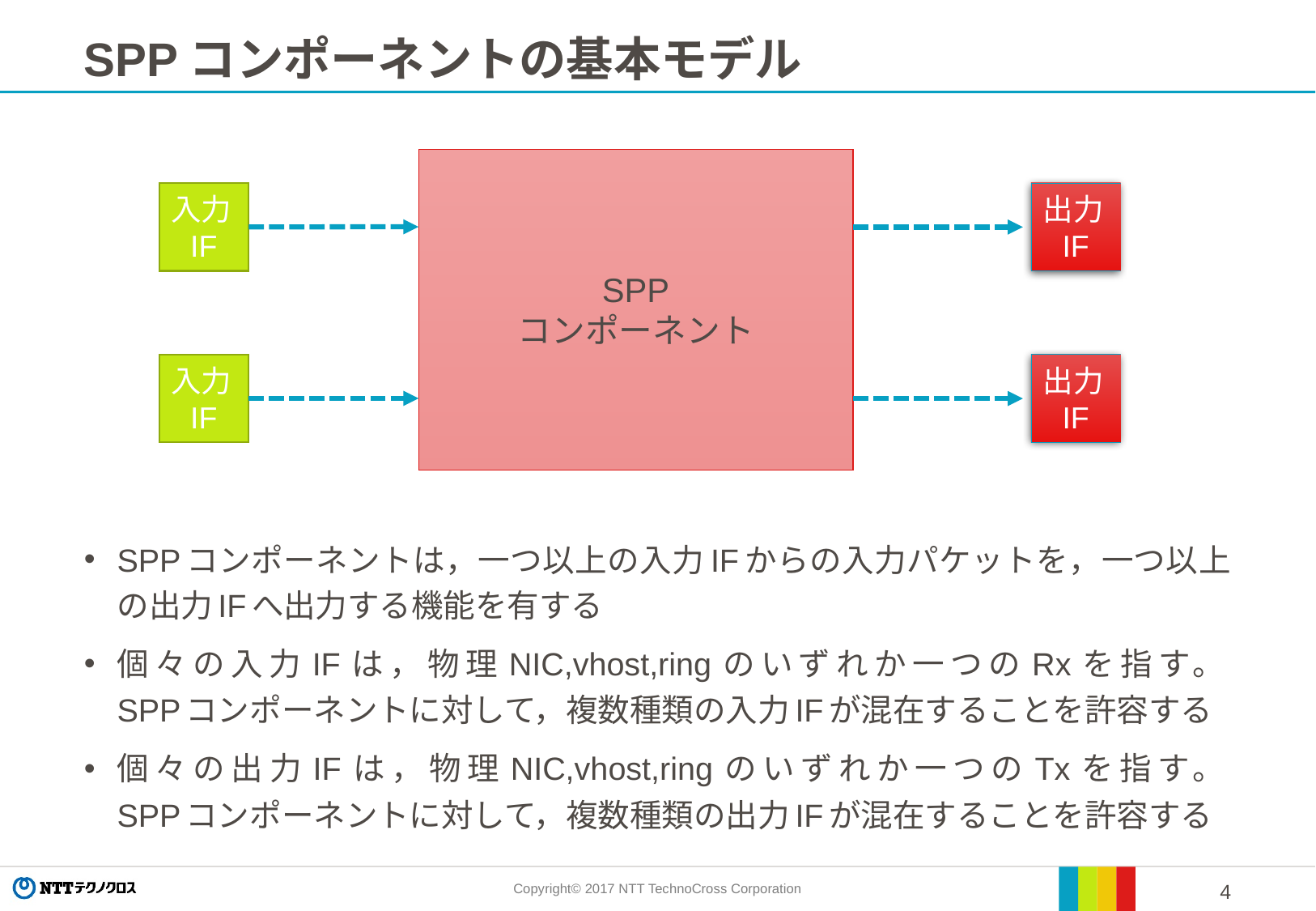

# SPPコンポーネントの基本モデル
SPP
コンポーネント
入力IF
出力IF
入力IF
出力IF
SPPコンポーネントは，一つ以上の入力IFからの入力パケットを，一つ以上の出力IFへ出力する機能を有する
個々の入力IFは，物理NIC,vhost,ringのいずれか一つのRxを指す。
SPPコンポーネントに対して，複数種類の入力IFが混在することを許容する
個々の出力IFは，物理NIC,vhost,ringのいずれか一つのTxを指す。
SPPコンポーネントに対して，複数種類の出力IFが混在することを許容する